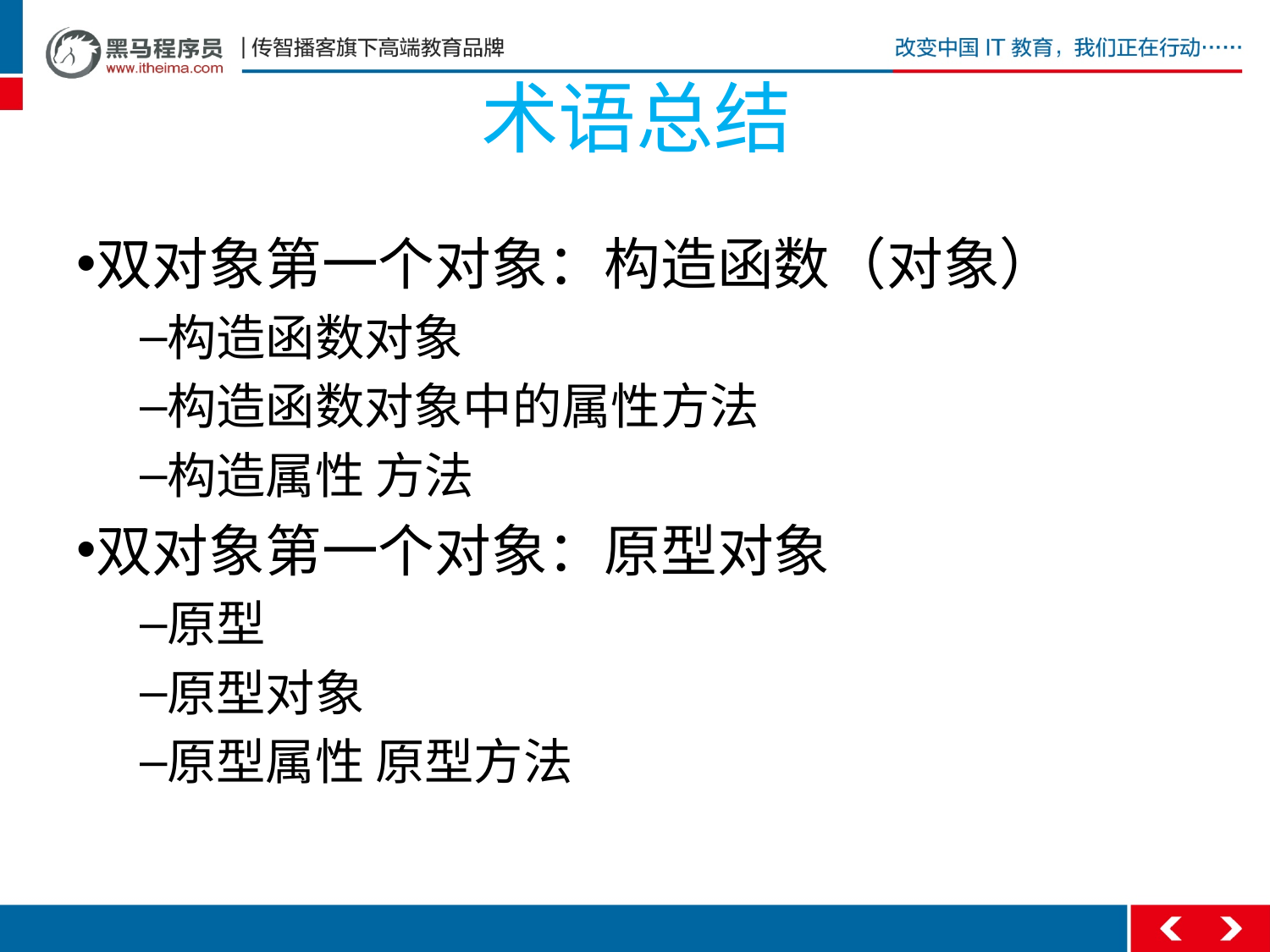

# 术语总结
双对象第一个对象：构造函数（对象）
构造函数对象
构造函数对象中的属性方法
构造属性 方法
双对象第一个对象：原型对象
原型
原型对象
原型属性 原型方法